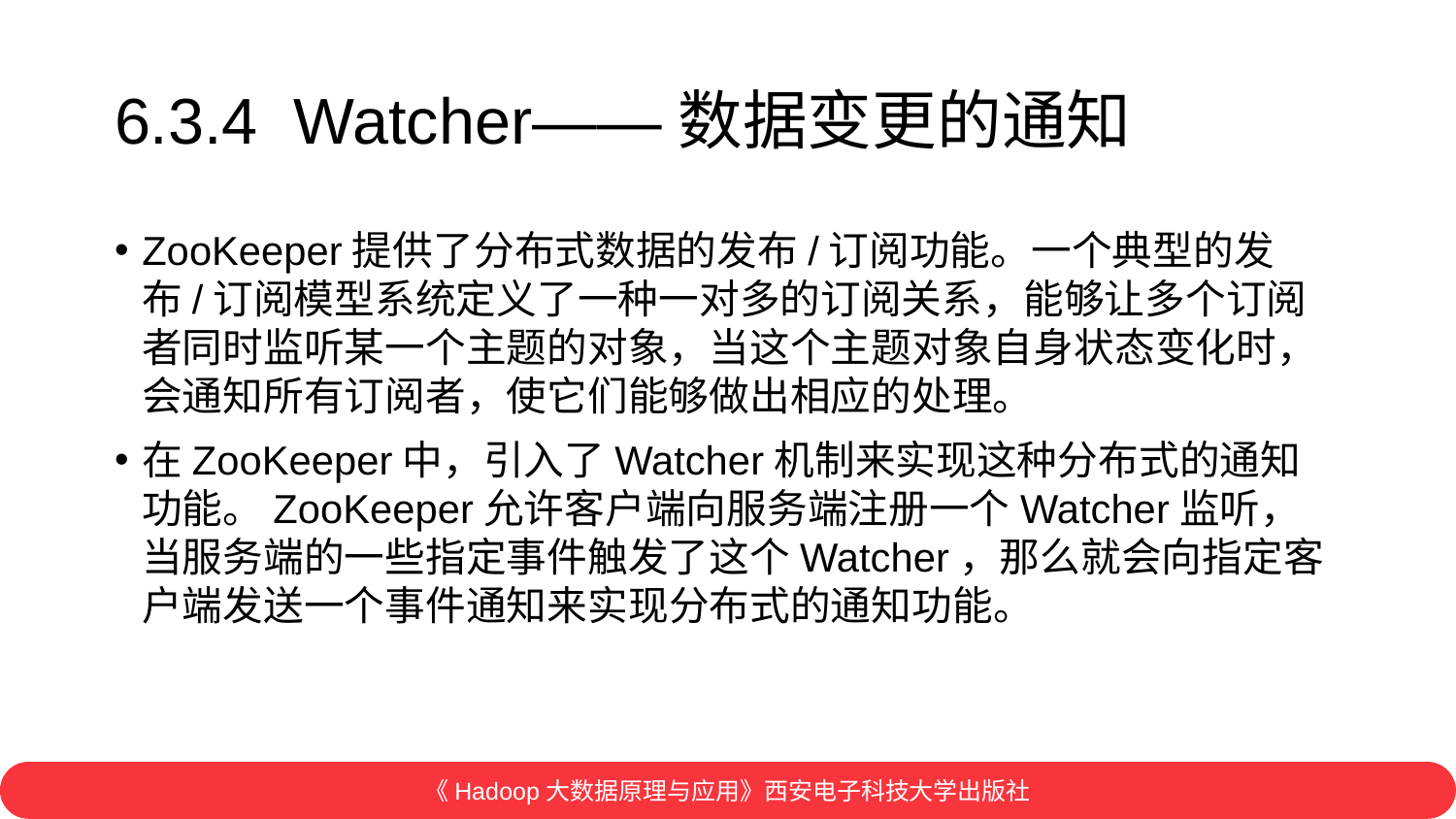

# 6.3.4  Watcher——数据变更的通知
ZooKeeper提供了分布式数据的发布/订阅功能。一个典型的发布/订阅模型系统定义了一种一对多的订阅关系，能够让多个订阅者同时监听某一个主题的对象，当这个主题对象自身状态变化时，会通知所有订阅者，使它们能够做出相应的处理。
在ZooKeeper中，引入了Watcher机制来实现这种分布式的通知功能。ZooKeeper允许客户端向服务端注册一个Watcher监听，当服务端的一些指定事件触发了这个Watcher，那么就会向指定客户端发送一个事件通知来实现分布式的通知功能。